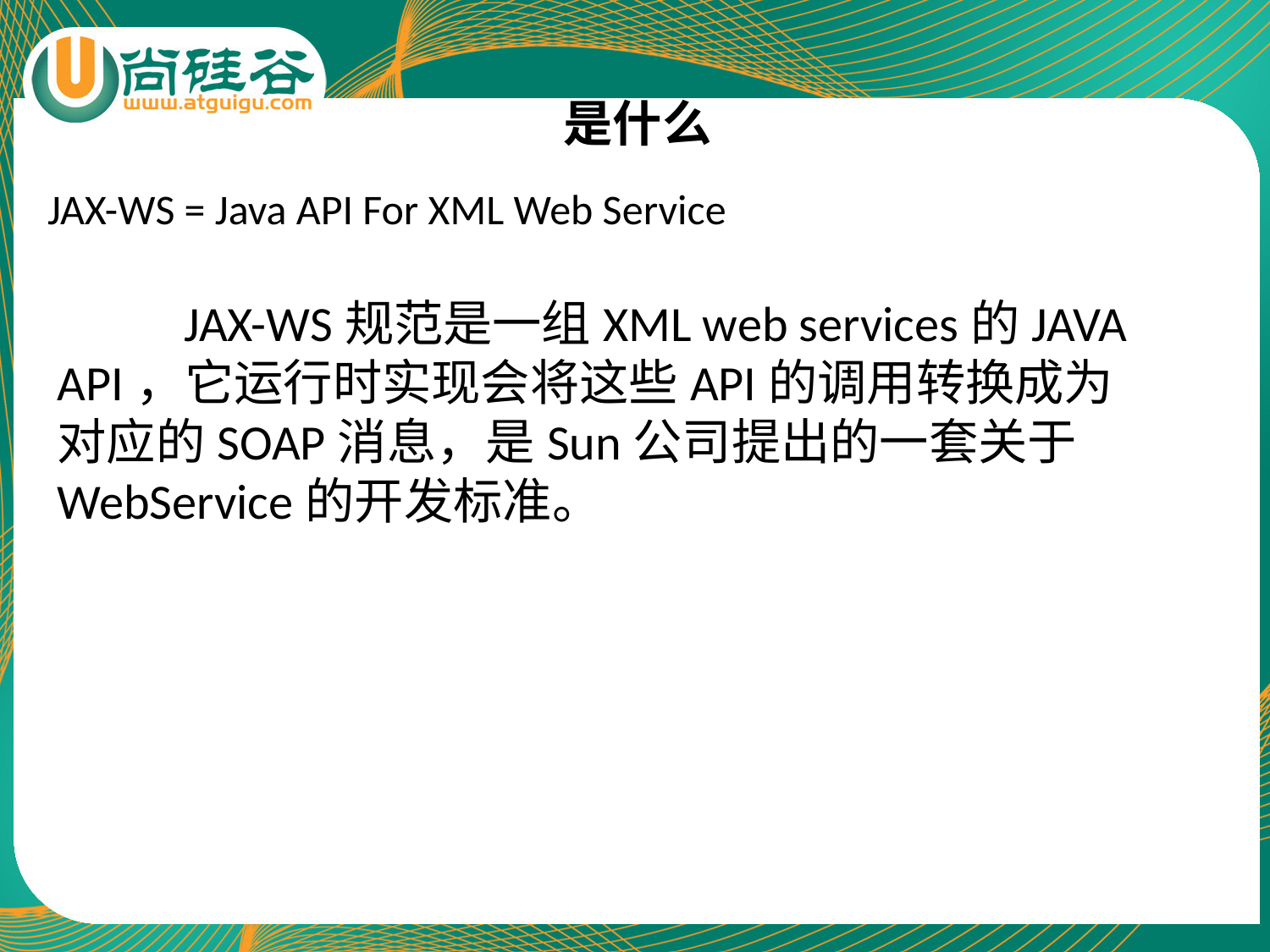

是什么
JAX-WS = Java API For XML Web Service
	JAX-WS规范是一组XML web services的JAVA API，它运行时实现会将这些API的调用转换成为对应的SOAP消息，是Sun公司提出的一套关于WebService的开发标准。